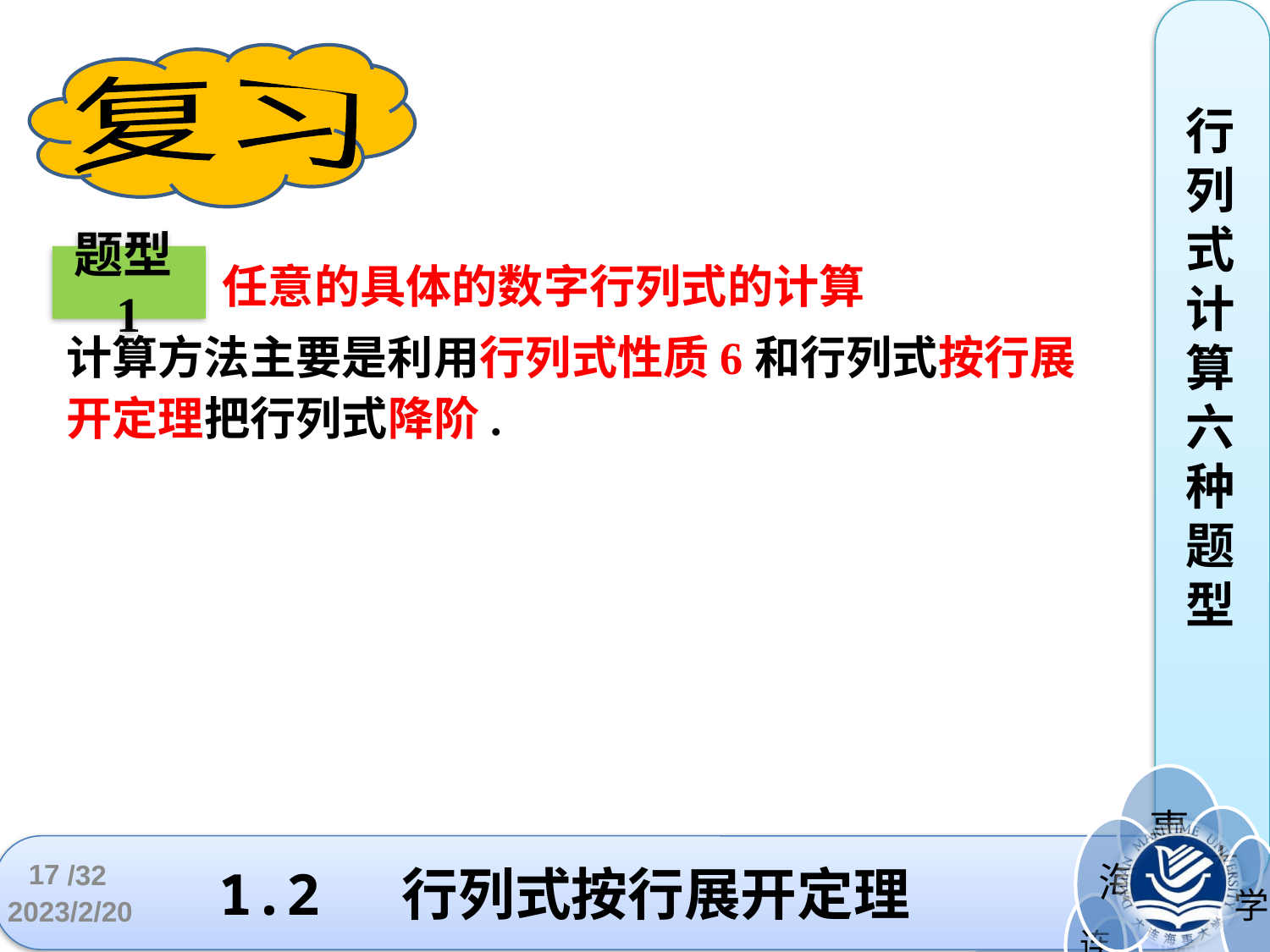

行列式计算六种题型

复习
题型1
              任意的具体的数字行列式的计算
计算方法主要是利用行列式性质6和行列式按行展开定理把行列式降阶.
# 1.2  行列式按行展开定理